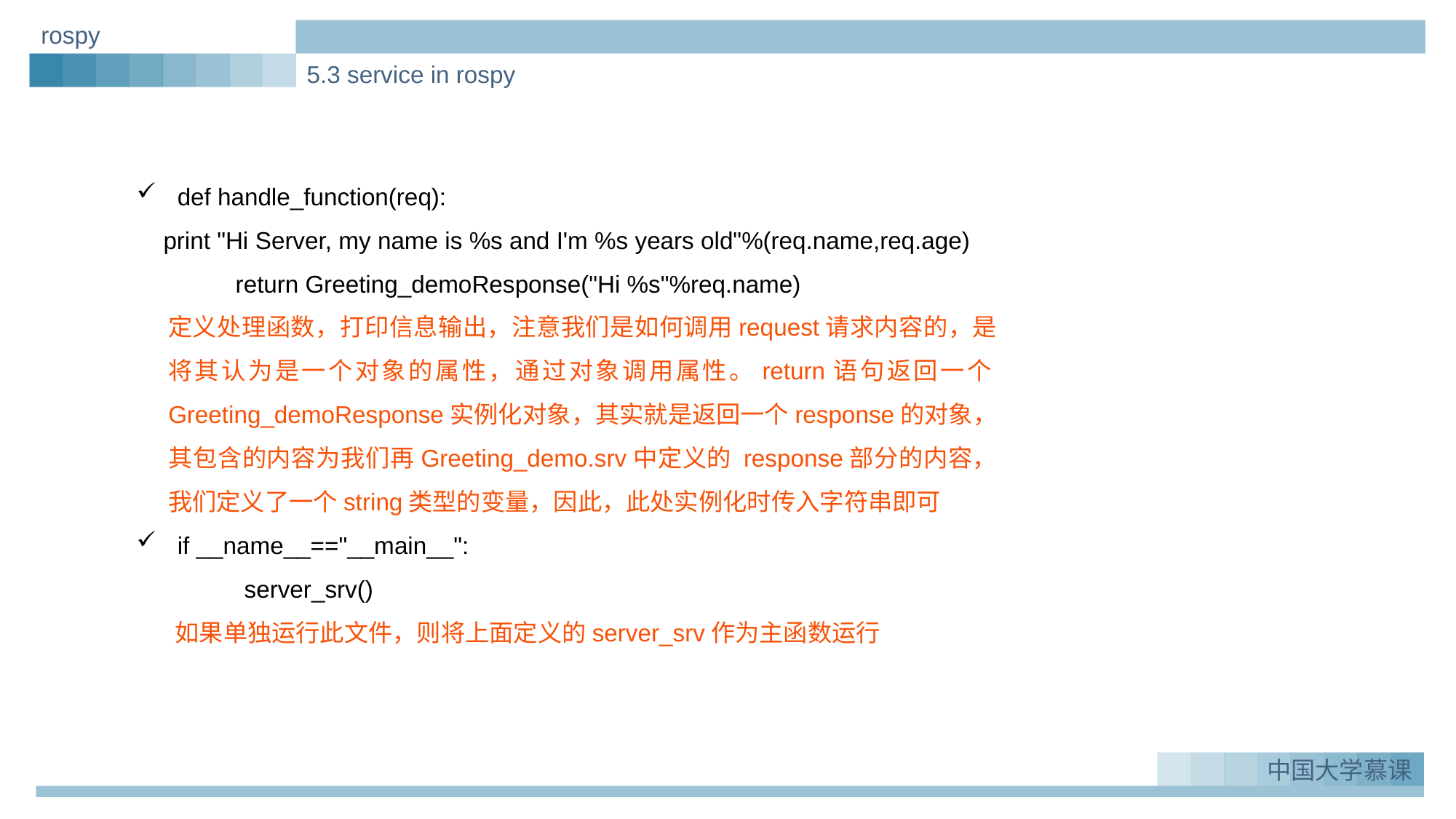

rospy
5.3 service in rospy

def handle_function(req):
    print "Hi Server, my name is %s and I'm %s years old"%(req.name,req.age)
          return Greeting_demoResponse("Hi %s"%req.name)
定义处理函数，打印信息输出，注意我们是如何调用request请求内容的，是将其认为是一个对象的属性，通过对象调用属性。return语句返回一个Greeting_demoResponse实例化对象，其实就是返回一个response的对象，其包含的内容为我们再Greeting_demo.srv中定义的 response部分的内容，我们定义了一个string类型的变量，因此，此处实例化时传入字符串即可
if __name__=="__main__":
                server_srv()
      如果单独运行此文件，则将上面定义的server_srv作为主函数运行
实例一：Greeting_demo
中国大学慕课